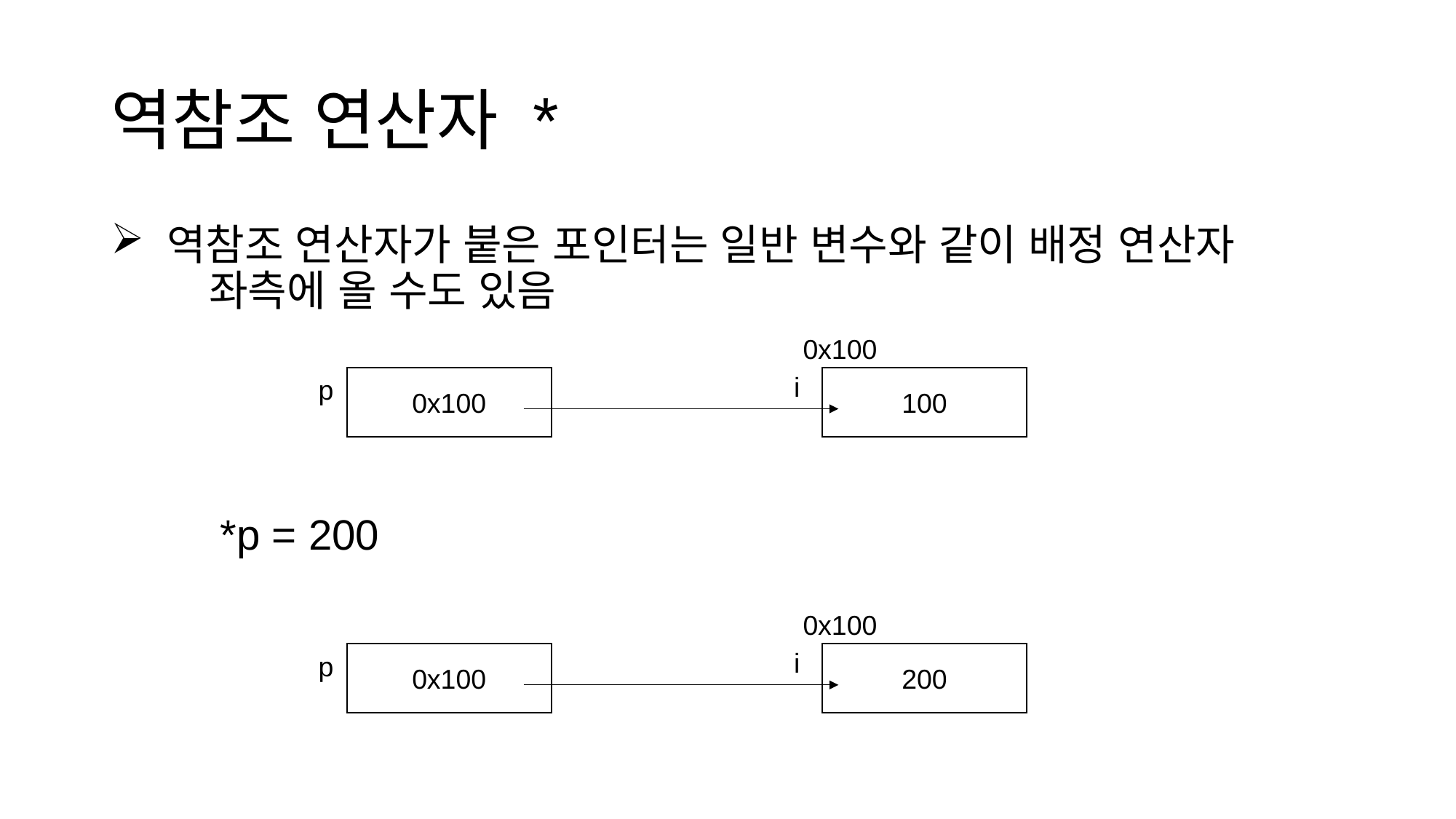

# 역참조 연산자 *
 역참조 연산자가 붙은 포인터는 일반 변수와 같이 배정 연산자                좌측에 올 수도 있음

	*p = 200
0x100
i
100
p
0x100
0x100
i
200
p
0x100